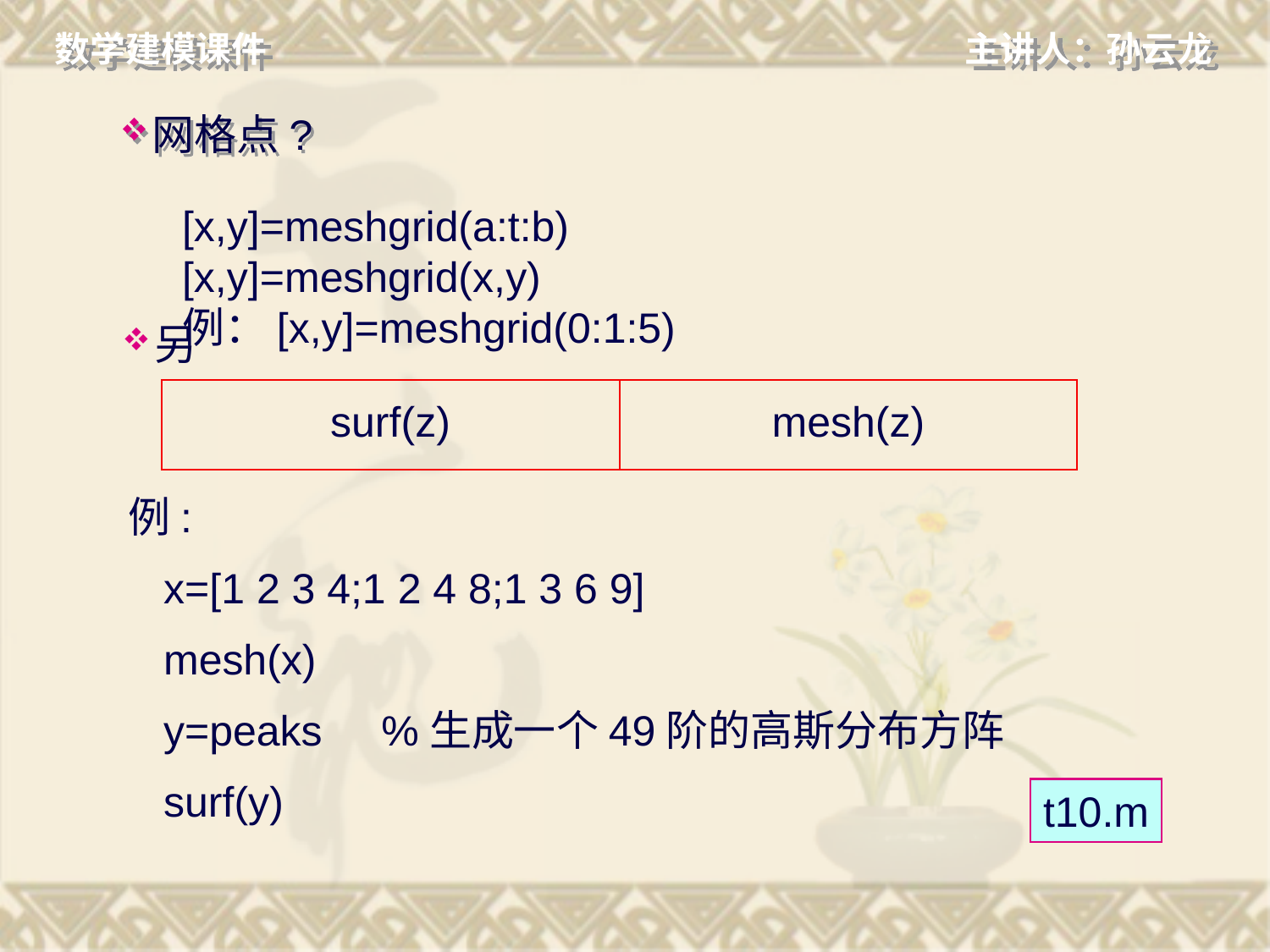

# 网格点?
[x,y]=meshgrid(a:t:b)      [x,y]=meshgrid(x,y)
例：[x,y]=meshgrid(0:1:5)
另
| surf(z) | mesh(z) |
| --- | --- |
例:
   x=[1 2 3 4;1 2 4 8;1 3 6 9]
   mesh(x)
   y=peaks     %生成一个49阶的高斯分布方阵
   surf(y)
t10.m